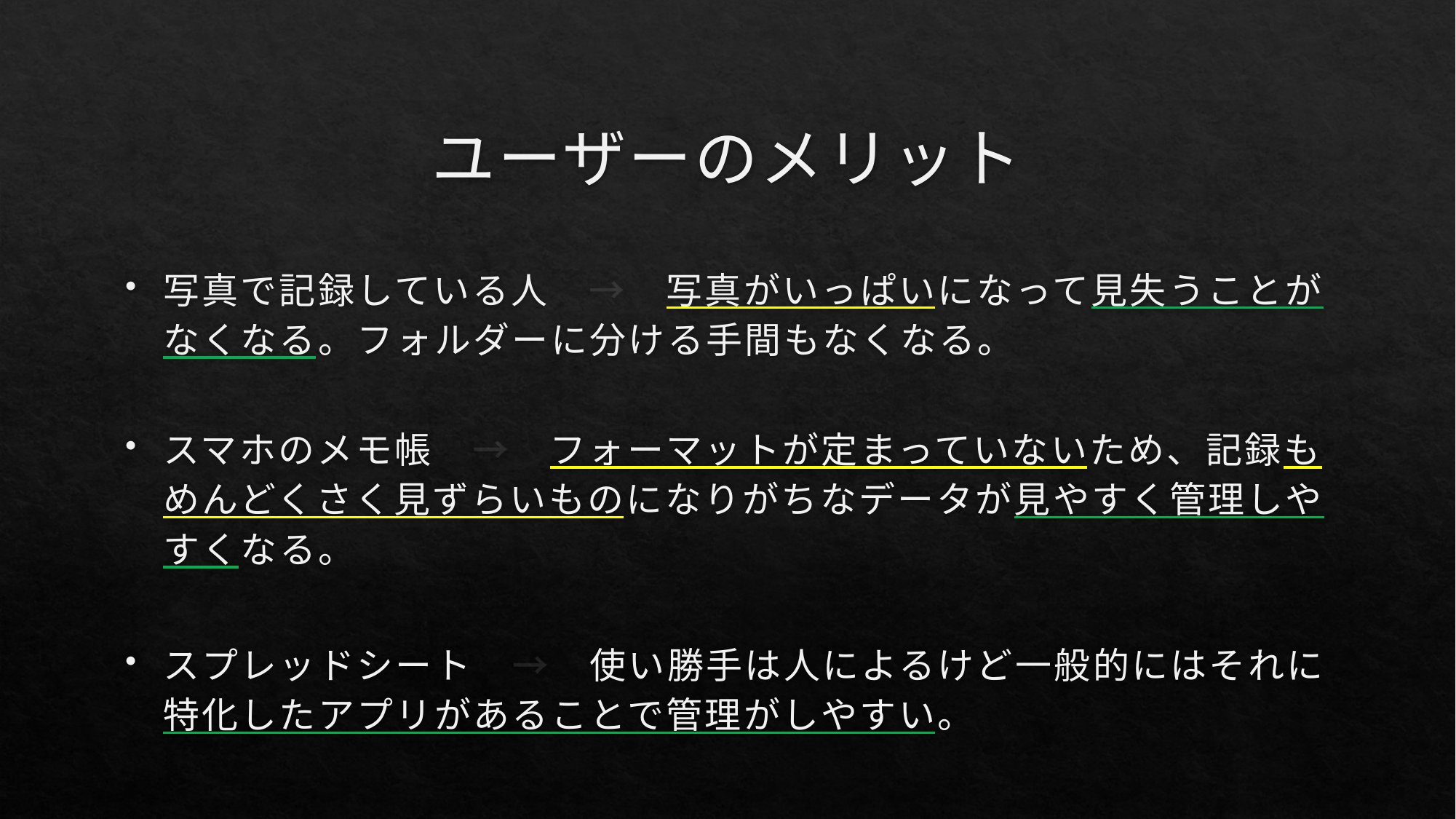

# ユーザーのメリット
写真で記録している人　→　写真がいっぱいになって見失うことがなくなる。フォルダーに分ける手間もなくなる。
スマホのメモ帳　→　フォーマットが定まっていないため、記録もめんどくさく見ずらいものになりがちなデータが見やすく管理しやすくなる。
スプレッドシート　→　使い勝手は人によるけど一般的にはそれに特化したアプリがあることで管理がしやすい。